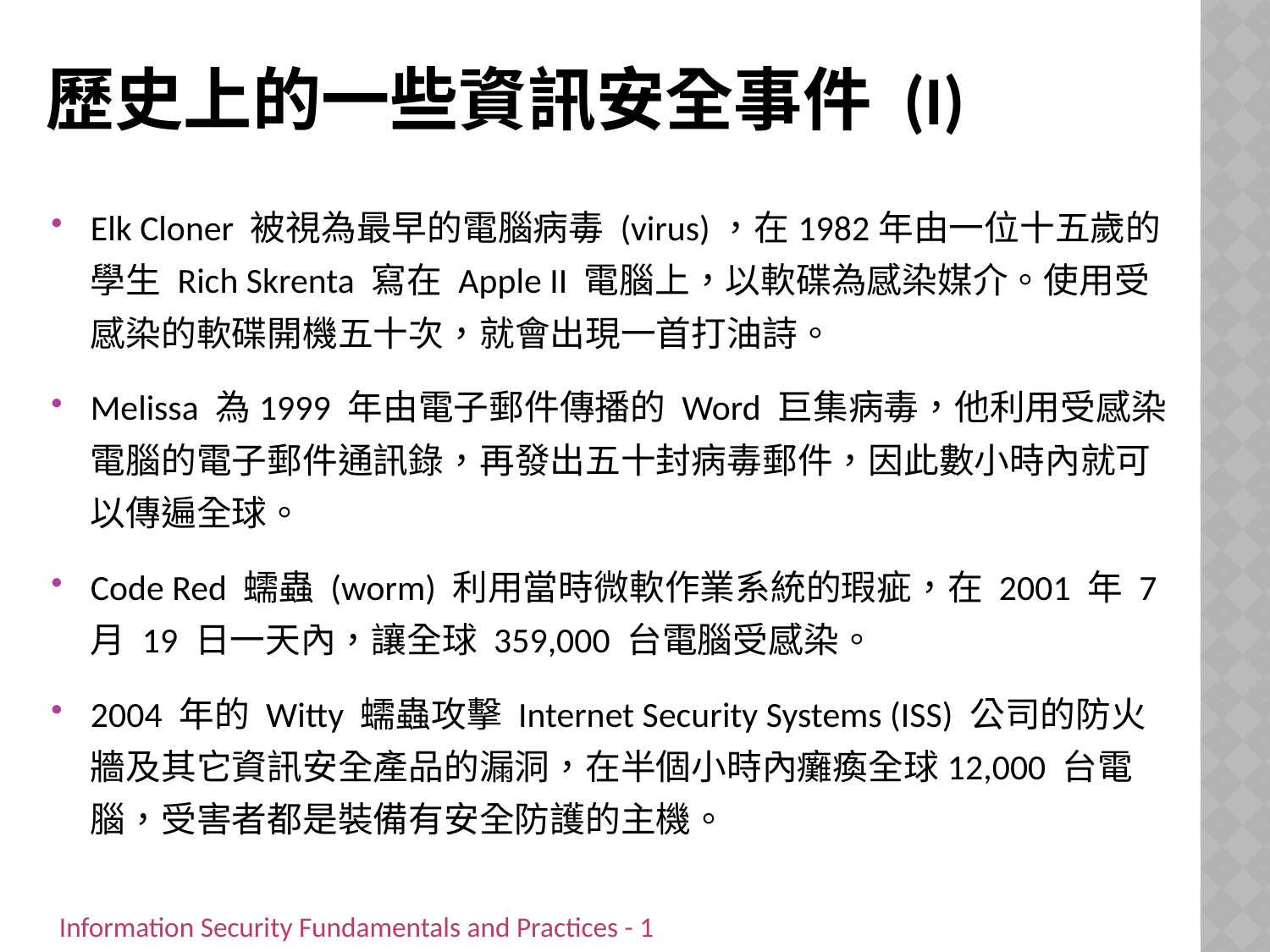

# 歷史上的一些資訊安全事件 (I)
Elk Cloner 被視為最早的電腦病毒 (virus)，在1982年由一位十五歲的學生 Rich Skrenta 寫在 Apple II 電腦上，以軟碟為感染媒介。使用受感染的軟碟開機五十次，就會出現一首打油詩。
Melissa 為1999 年由電子郵件傳播的 Word 巨集病毒，他利用受感染電腦的電子郵件通訊錄，再發出五十封病毒郵件，因此數小時內就可以傳遍全球。
Code Red 蠕蟲 (worm) 利用當時微軟作業系統的瑕疵，在 2001 年 7 月 19 日一天內，讓全球 359,000 台電腦受感染。
2004 年的 Witty 蠕蟲攻擊 Internet Security Systems (ISS) 公司的防火牆及其它資訊安全產品的漏洞，在半個小時內癱瘓全球12,000 台電腦，受害者都是裝備有安全防護的主機。